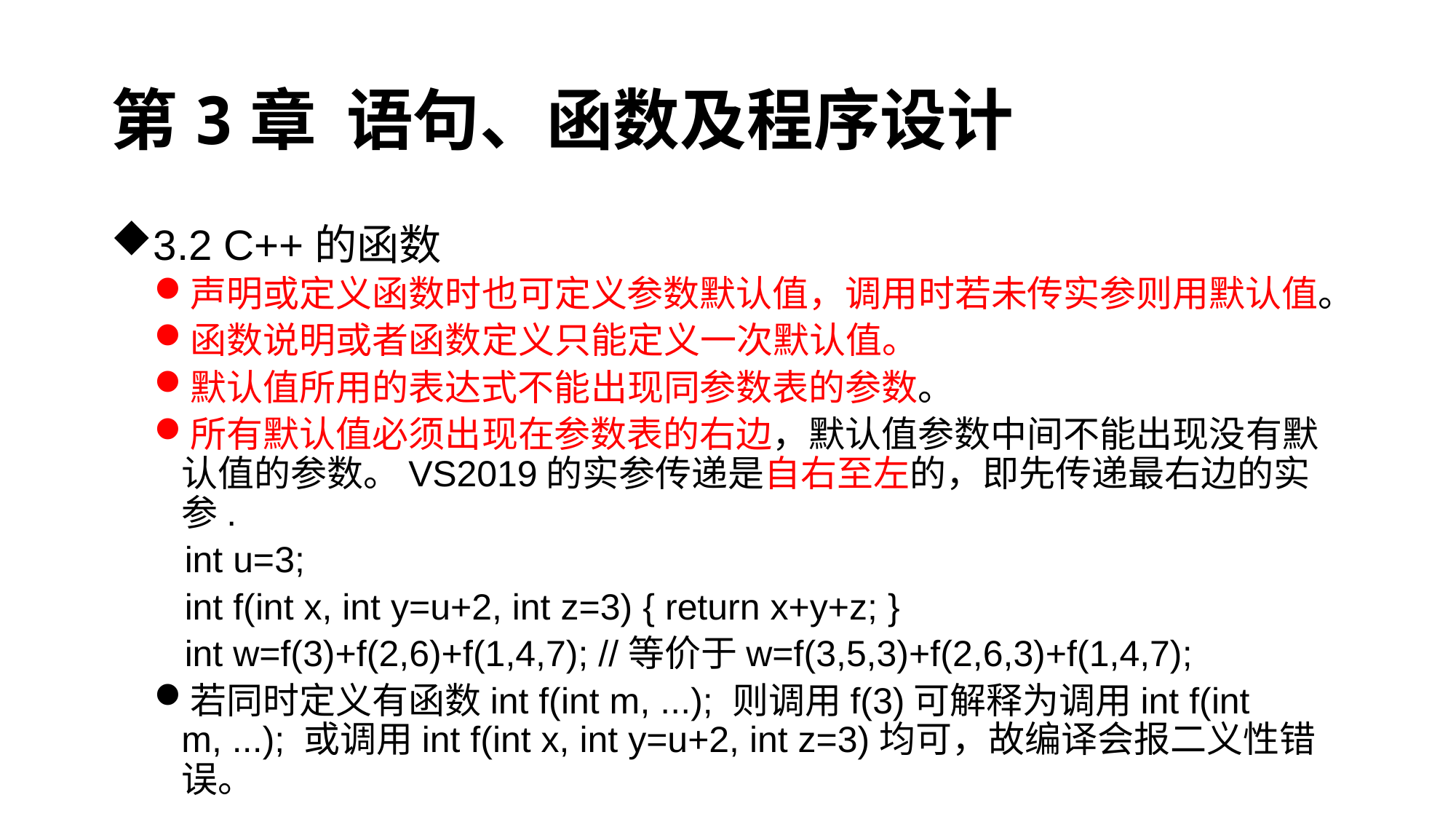

# 第3章  语句、函数及程序设计
3.2 C++的函数

声明或定义函数时也可定义参数默认值，调用时若未传实参则用默认值。
函数说明或者函数定义只能定义一次默认值。
默认值所用的表达式不能出现同参数表的参数。
所有默认值必须出现在参数表的右边，默认值参数中间不能出现没有默认值的参数。VS2019的实参传递是自右至左的，即先传递最右边的实参.
   int u=3;
   int f(int x, int y=u+2, int z=3) { return x+y+z; }
   int w=f(3)+f(2,6)+f(1,4,7); //等价于w=f(3,5,3)+f(2,6,3)+f(1,4,7);
若同时定义有函数int f(int m, ...); 则调用f(3)可解释为调用int f(int m, ...); 或调用int f(int x, int y=u+2, int z=3)均可，故编译会报二义性错误。